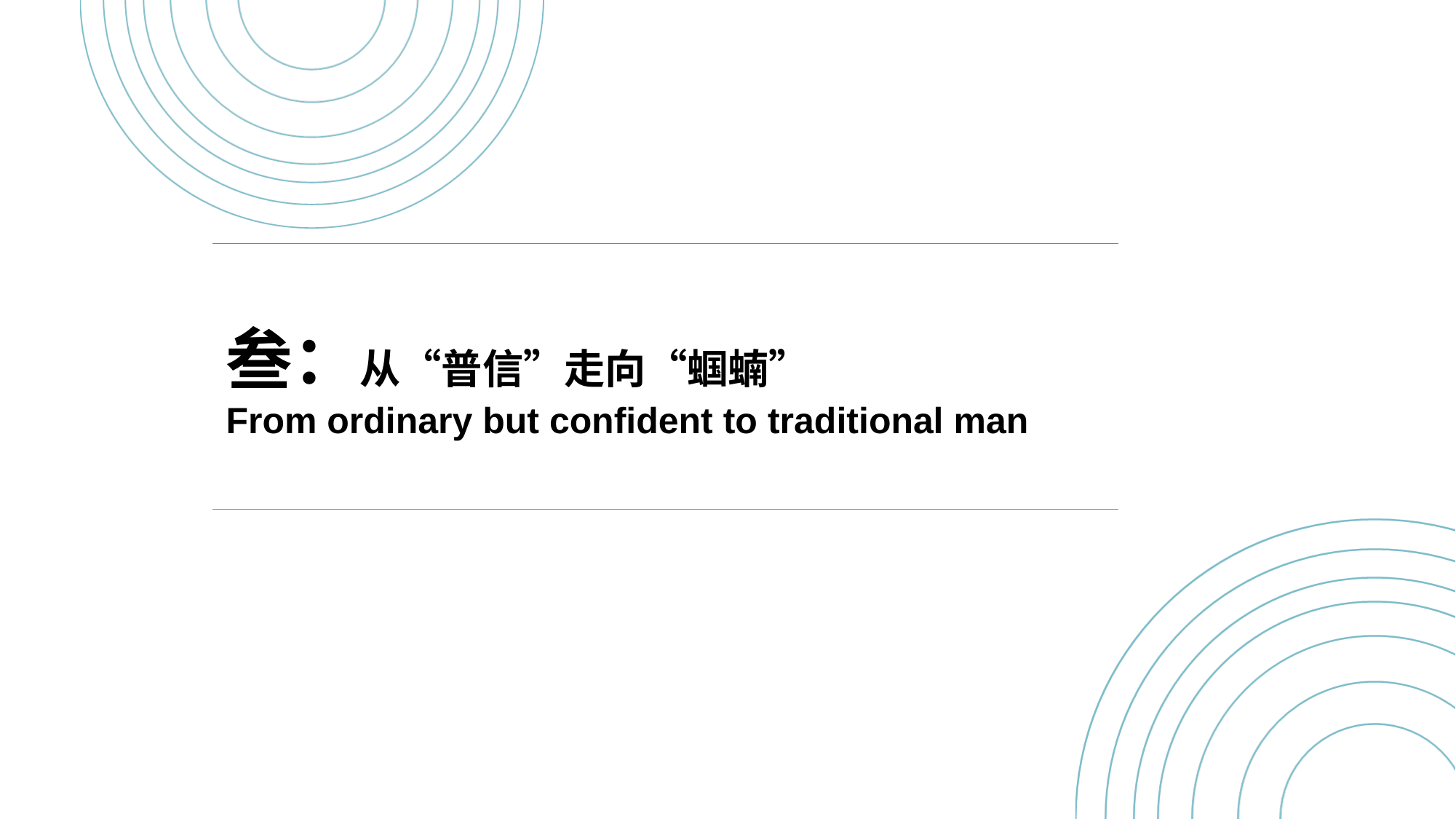

# 叁：从“普信”走向“蝈蝻” From ordinary but confident to traditional man